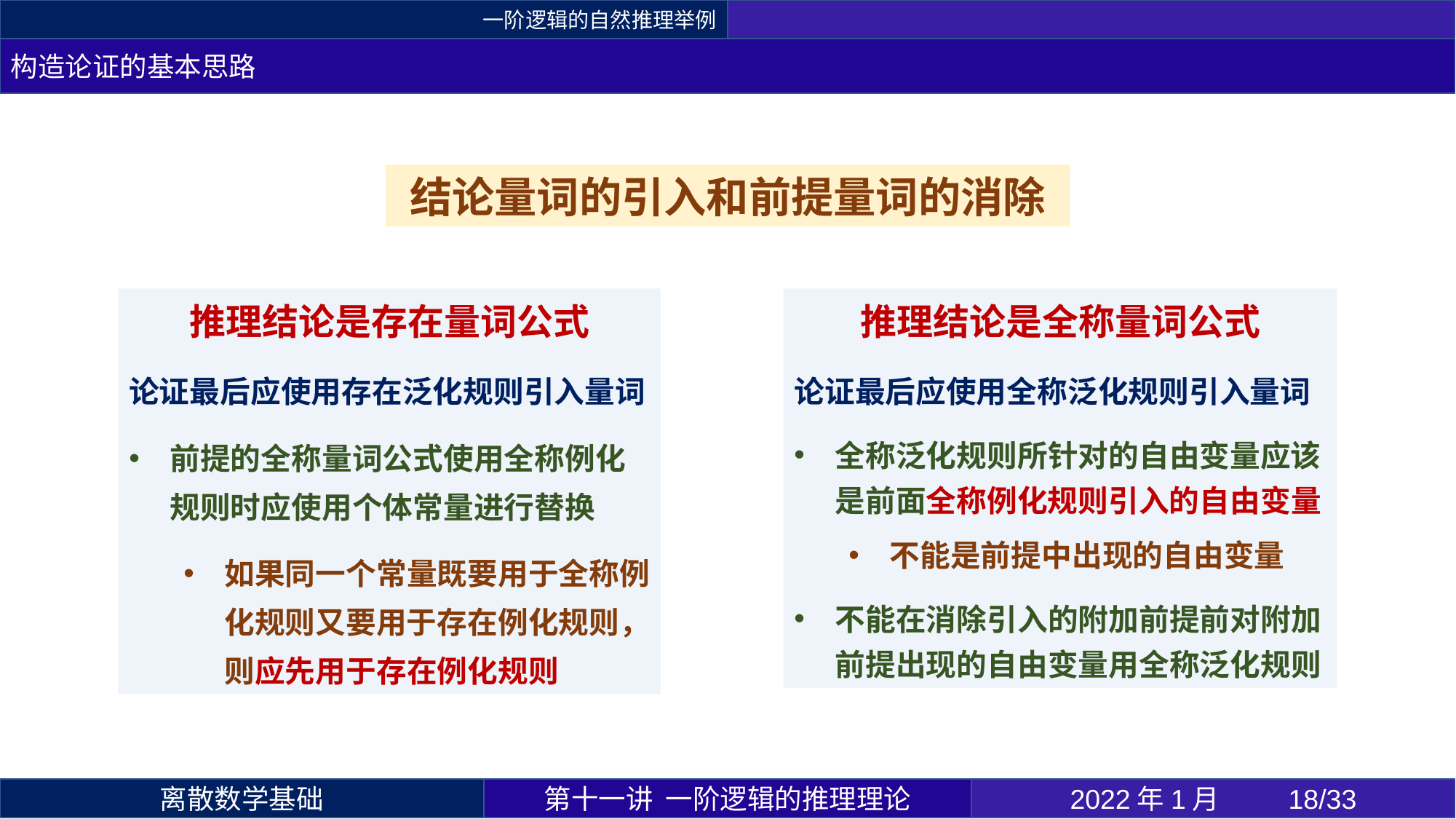

一阶逻辑的自然推理举例
构造论证的基本思路
结论量词的引入和前提量词的消除
推理结论是存在量词公式
论证最后应使用存在泛化规则引入量词
前提的全称量词公式使用全称例化规则时应使用个体常量进行替换
如果同一个常量既要用于全称例化规则又要用于存在例化规则，则应先用于存在例化规则
推理结论是全称量词公式
论证最后应使用全称泛化规则引入量词
全称泛化规则所针对的自由变量应该是前面全称例化规则引入的自由变量
不能是前提中出现的自由变量
不能在消除引入的附加前提前对附加前提出现的自由变量用全称泛化规则
第十一讲  一阶逻辑的推理理论
2022年1月 	18/33
离散数学基础